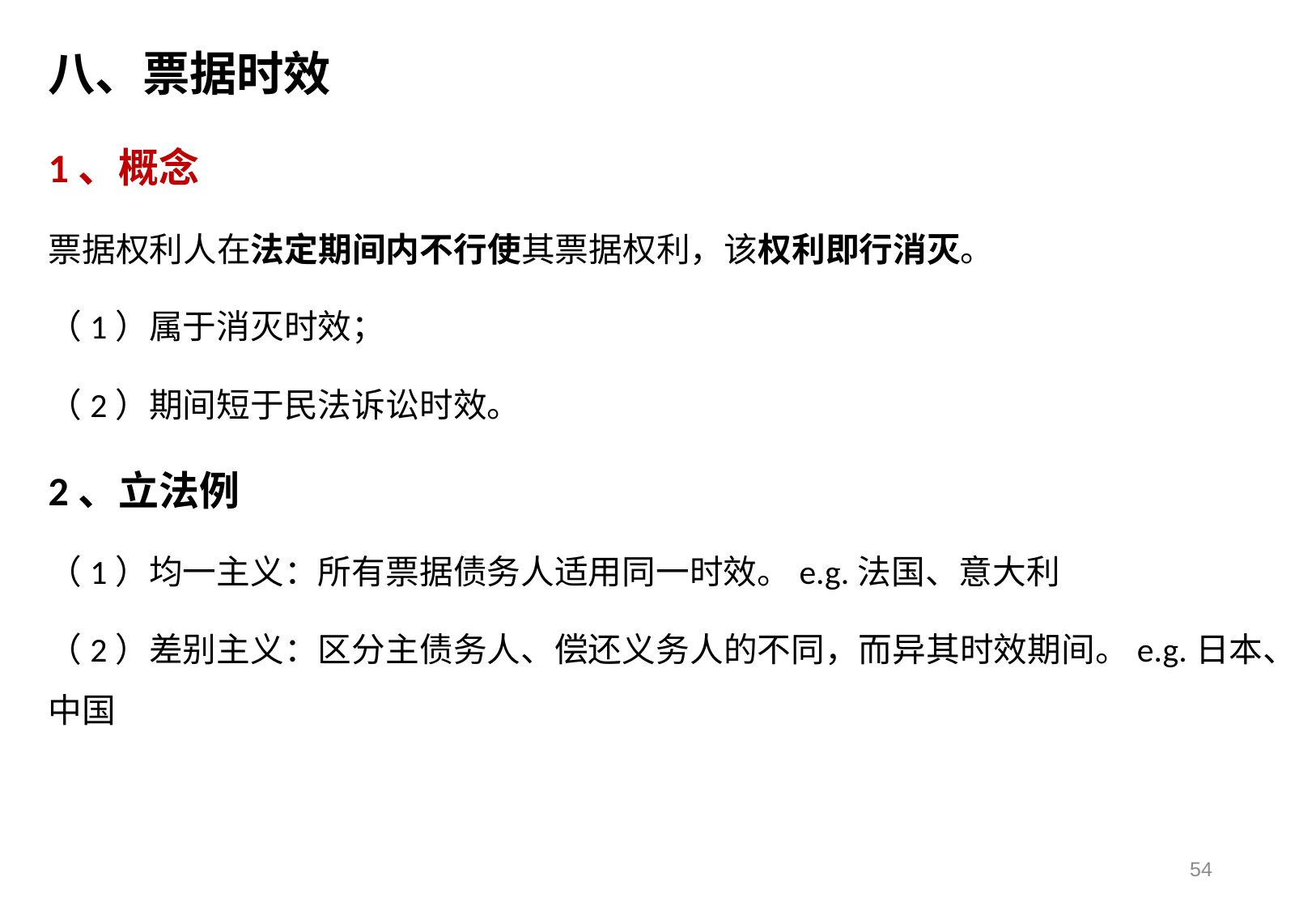

八、票据时效
1、概念
票据权利人在法定期间内不行使其票据权利，该权利即行消灭。
（1）属于消灭时效；
（2）期间短于民法诉讼时效。
2、立法例
（1）均一主义：所有票据债务人适用同一时效。e.g.法国、意大利
（2）差别主义：区分主债务人、偿还义务人的不同，而异其时效期间。e.g.日本、中国
54